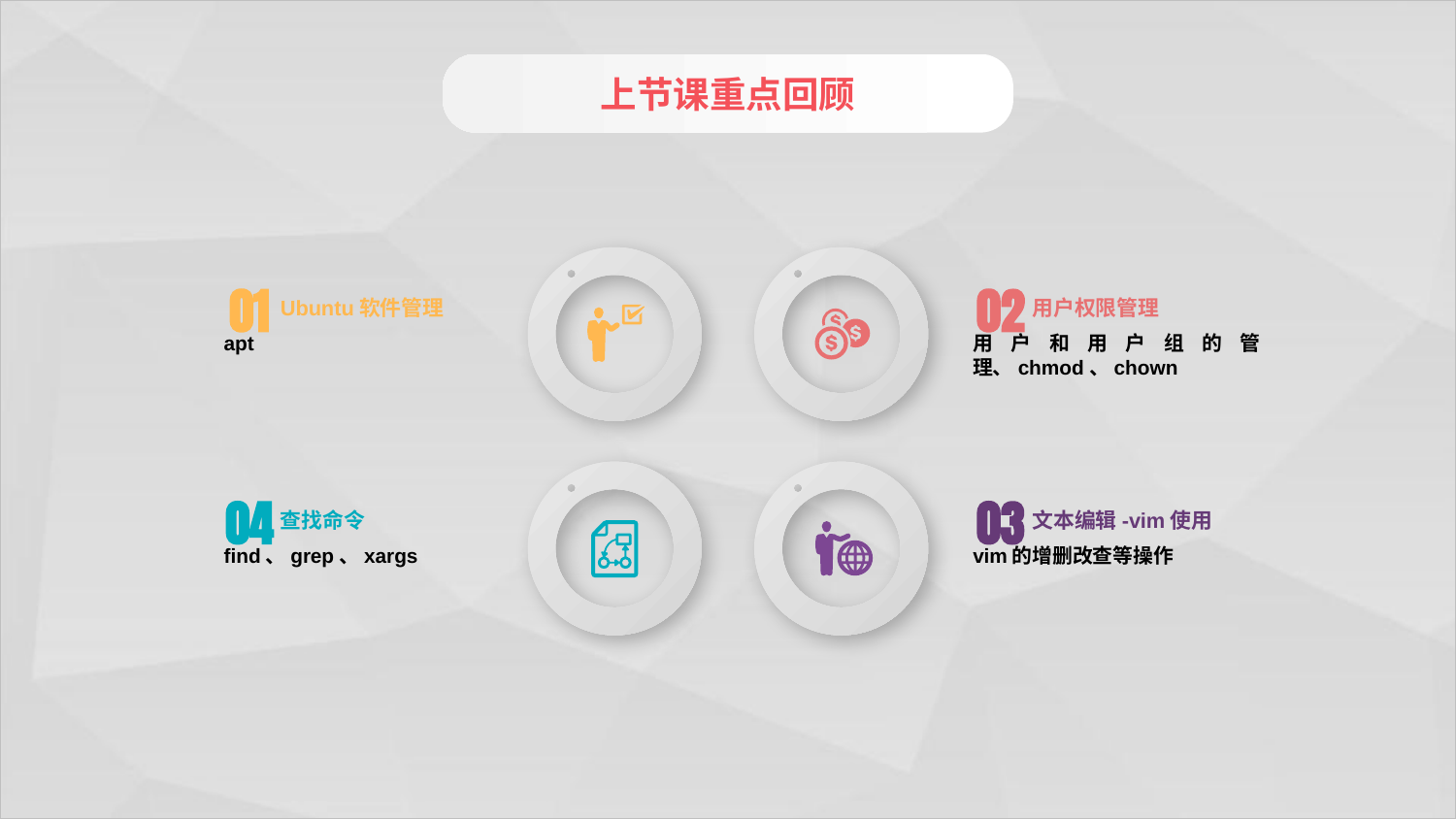

上节课重点回顾

01
Ubuntu软件管理
apt
02
用户权限管理
用户和用户组的管理、chmod、chown

04
查找命令
find、grep、xargs
03
文本编辑-vim使用
vim的增删改查等操作